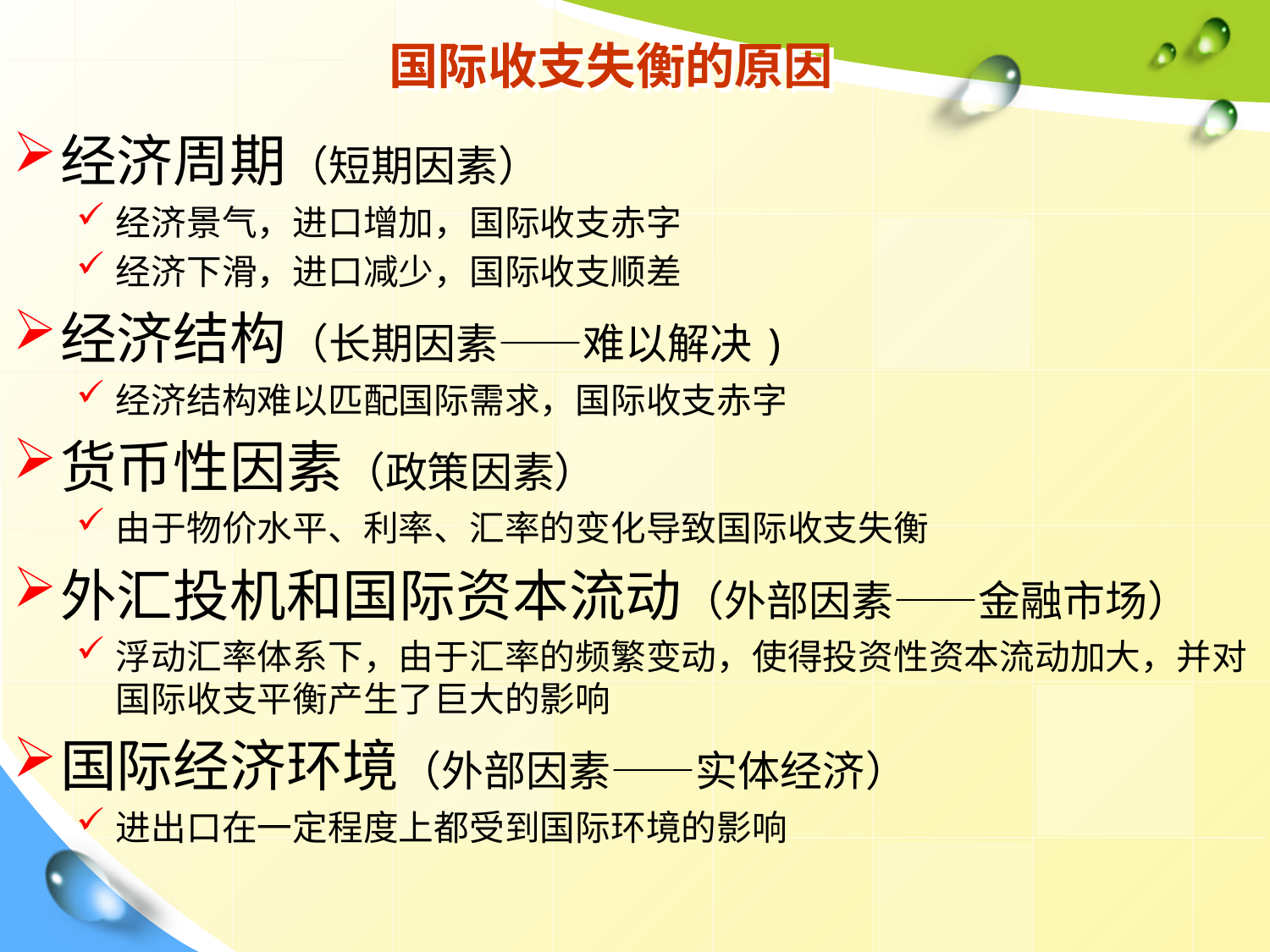

# 国际收支失衡的原因
经济周期（短期因素）
经济景气，进口增加，国际收支赤字
经济下滑，进口减少，国际收支顺差
经济结构（长期因素——难以解决)
经济结构难以匹配国际需求，国际收支赤字
货币性因素（政策因素）
由于物价水平、利率、汇率的变化导致国际收支失衡
外汇投机和国际资本流动（外部因素——金融市场）
浮动汇率体系下，由于汇率的频繁变动，使得投资性资本流动加大，并对国际收支平衡产生了巨大的影响
国际经济环境（外部因素——实体经济）
进出口在一定程度上都受到国际环境的影响